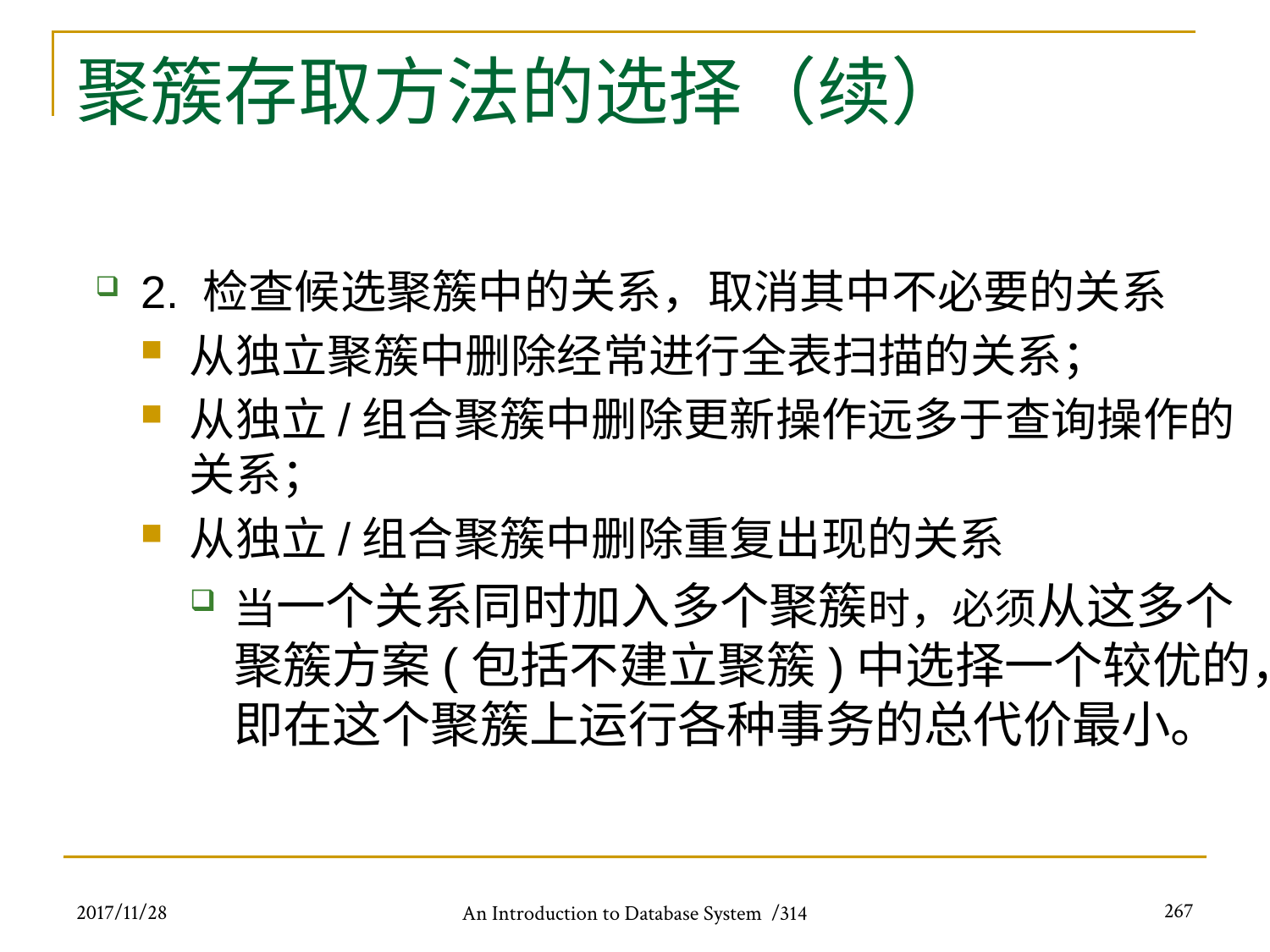

# 聚簇存取方法的选择（续）
2. 检查候选聚簇中的关系，取消其中不必要的关系
从独立聚簇中删除经常进行全表扫描的关系；
从独立/组合聚簇中删除更新操作远多于查询操作的关系；
从独立/组合聚簇中删除重复出现的关系
当一个关系同时加入多个聚簇时，必须从这多个聚簇方案(包括不建立聚簇)中选择一个较优的，即在这个聚簇上运行各种事务的总代价最小。
2017/11/28
267
An Introduction to Database System  /314